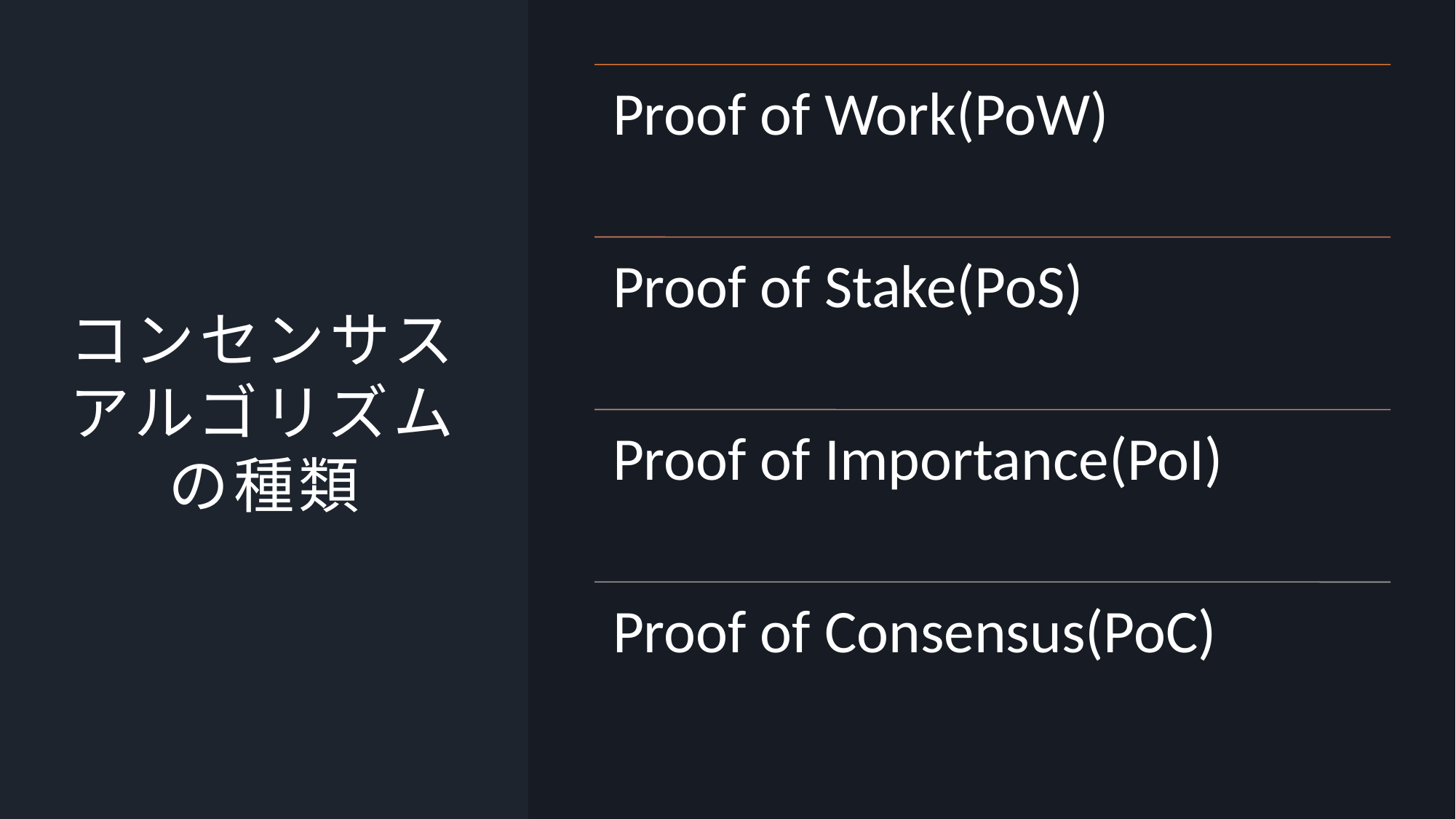

Proof of Work(PoW)
Proof of Stake(PoS)
Proof of Importance(PoI)
Proof of Consensus(PoC)
# コンセンサスアルゴリズムの種類